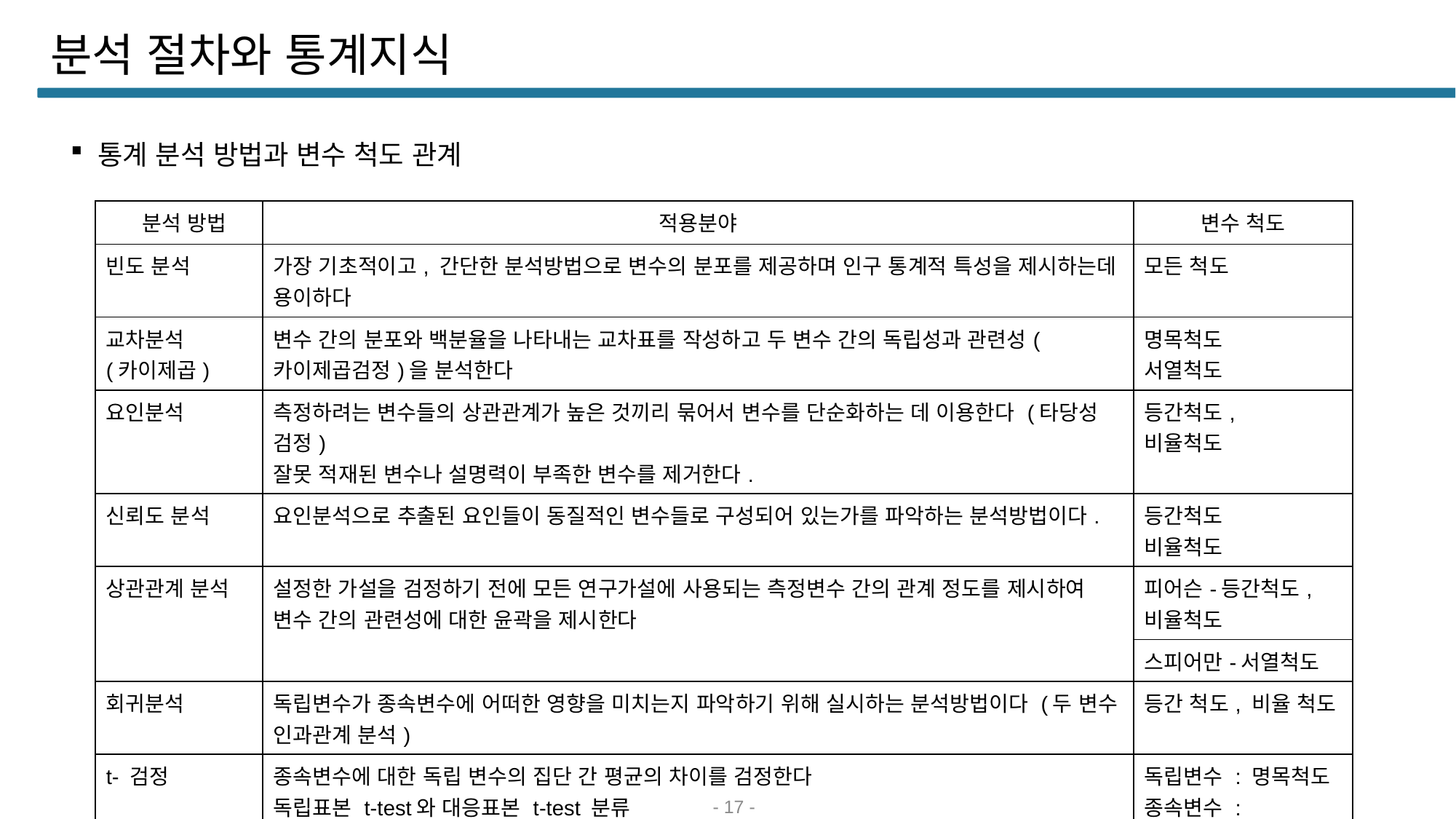

# 분석 절차와 통계지식
통계 분석 방법과 변수 척도 관계
| 분석 방법 | 적용분야 | 변수 척도 |
| --- | --- | --- |
| 빈도 분석 | 가장 기초적이고, 간단한 분석방법으로 변수의 분포를 제공하며 인구 통계적 특성을 제시하는데 용이하다 | 모든 척도 |
| 교차분석 (카이제곱) | 변수 간의 분포와 백분율을 나타내는 교차표를 작성하고 두 변수 간의 독립성과 관련성(카이제곱검정)을 분석한다 | 명목척도 서열척도 |
| 요인분석 | 측정하려는 변수들의 상관관계가 높은 것끼리 묶어서 변수를 단순화하는 데 이용한다 (타당성 검정) 잘못 적재된 변수나 설명력이 부족한 변수를 제거한다. | 등간척도, 비율척도 |
| 신뢰도 분석 | 요인분석으로 추출된 요인들이 동질적인 변수들로 구성되어 있는가를 파악하는 분석방법이다. | 등간척도 비율척도 |
| 상관관계 분석 | 설정한 가설을 검정하기 전에 모든 연구가설에 사용되는 측정변수 간의 관계 정도를 제시하여 변수 간의 관련성에 대한 윤곽을 제시한다 | 피어슨-등간척도, 비율척도 |
|  |  | 스피어만-서열척도 |
| 회귀분석 | 독립변수가 종속변수에 어떠한 영향을 미치는지 파악하기 위해 실시하는 분석방법이다 (두 변수 인과관계 분석) | 등간 척도, 비율 척도 |
| t- 검정 | 종속변수에 대한 독립 변수의 집단 간 평균의 차이를 검정한다 독립표본 t-test와 대응표본 t-test 분류 | 독립변수 : 명목척도 종속변수 : 등간척도또는 비율척도 |
- 17 -